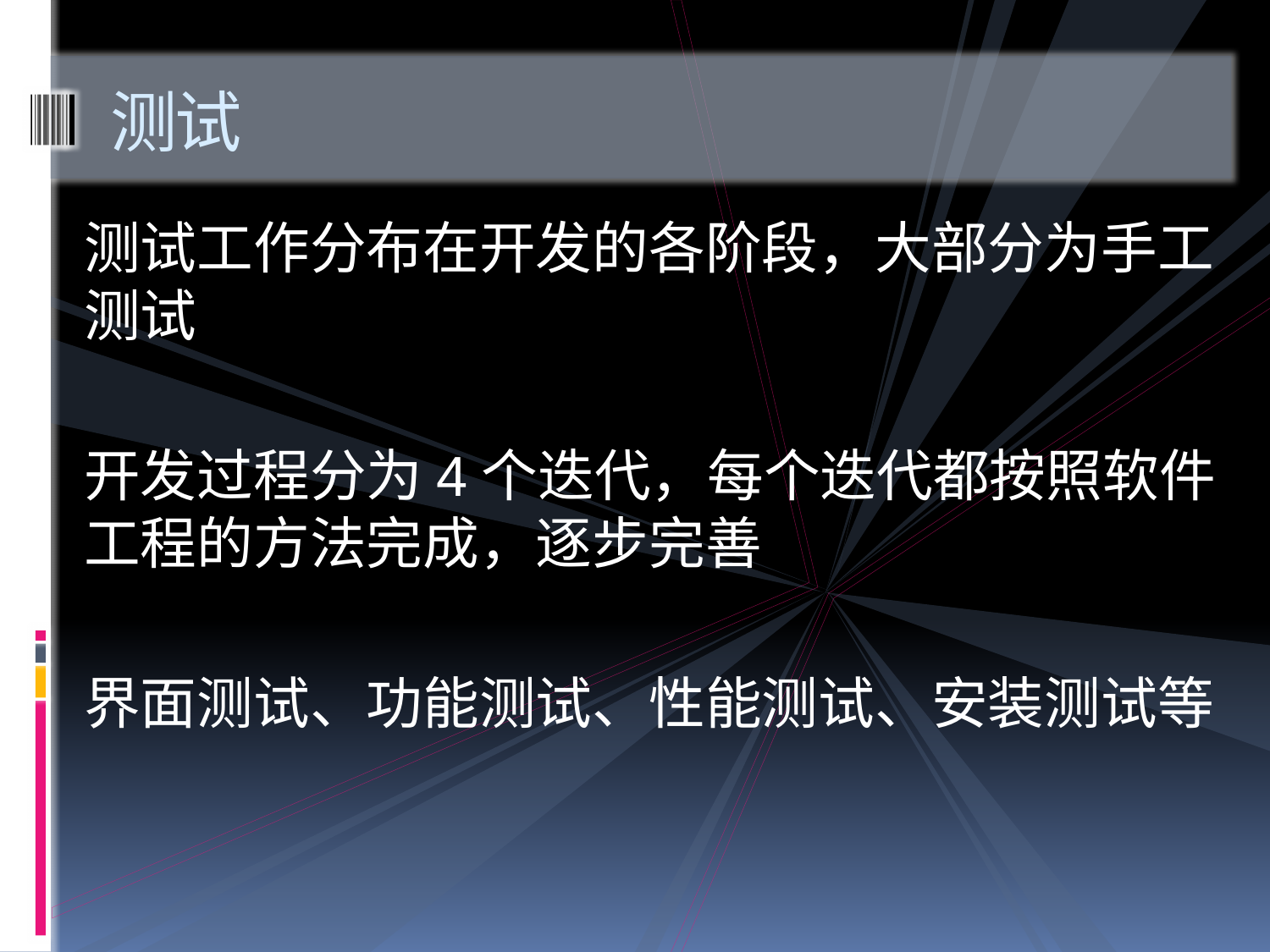

# 测试
测试工作分布在开发的各阶段，大部分为手工测试

开发过程分为4个迭代，每个迭代都按照软件工程的方法完成，逐步完善

界面测试、功能测试、性能测试、安装测试等